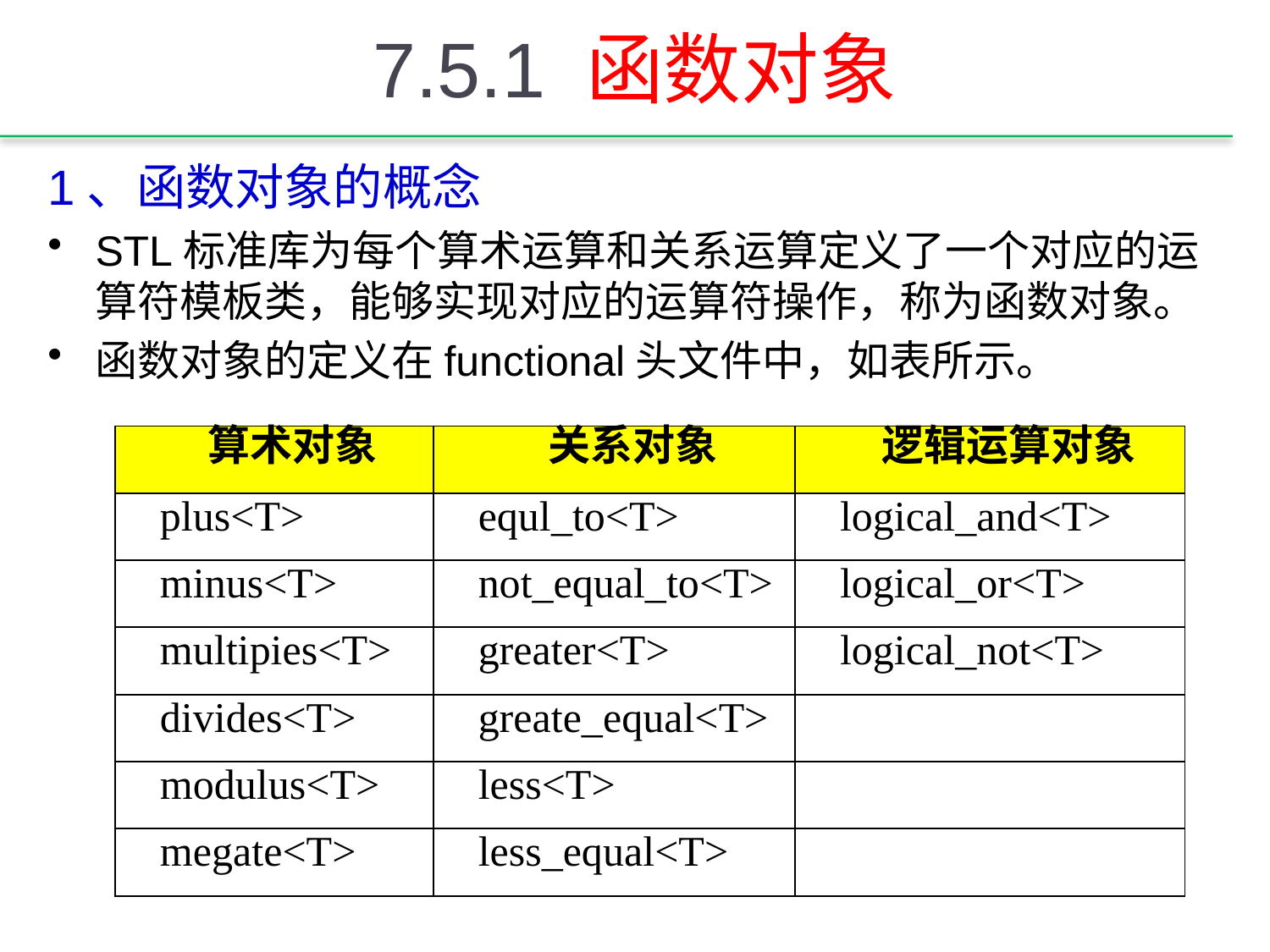

# 7.5.1 函数对象
1、函数对象的概念
STL标准库为每个算术运算和关系运算定义了一个对应的运算符模板类，能够实现对应的运算符操作，称为函数对象。
函数对象的定义在functional头文件中，如表所示。
| 算术对象 | 关系对象 | 逻辑运算对象 |
| --- | --- | --- |
| plus<T> | equl\_to<T> | logical\_and<T> |
| minus<T> | not\_equal\_to<T> | logical\_or<T> |
| multipies<T> | greater<T> | logical\_not<T> |
| divides<T> | greate\_equal<T> |  |
| modulus<T> | less<T> |  |
| megate<T> | less\_equal<T> |  |